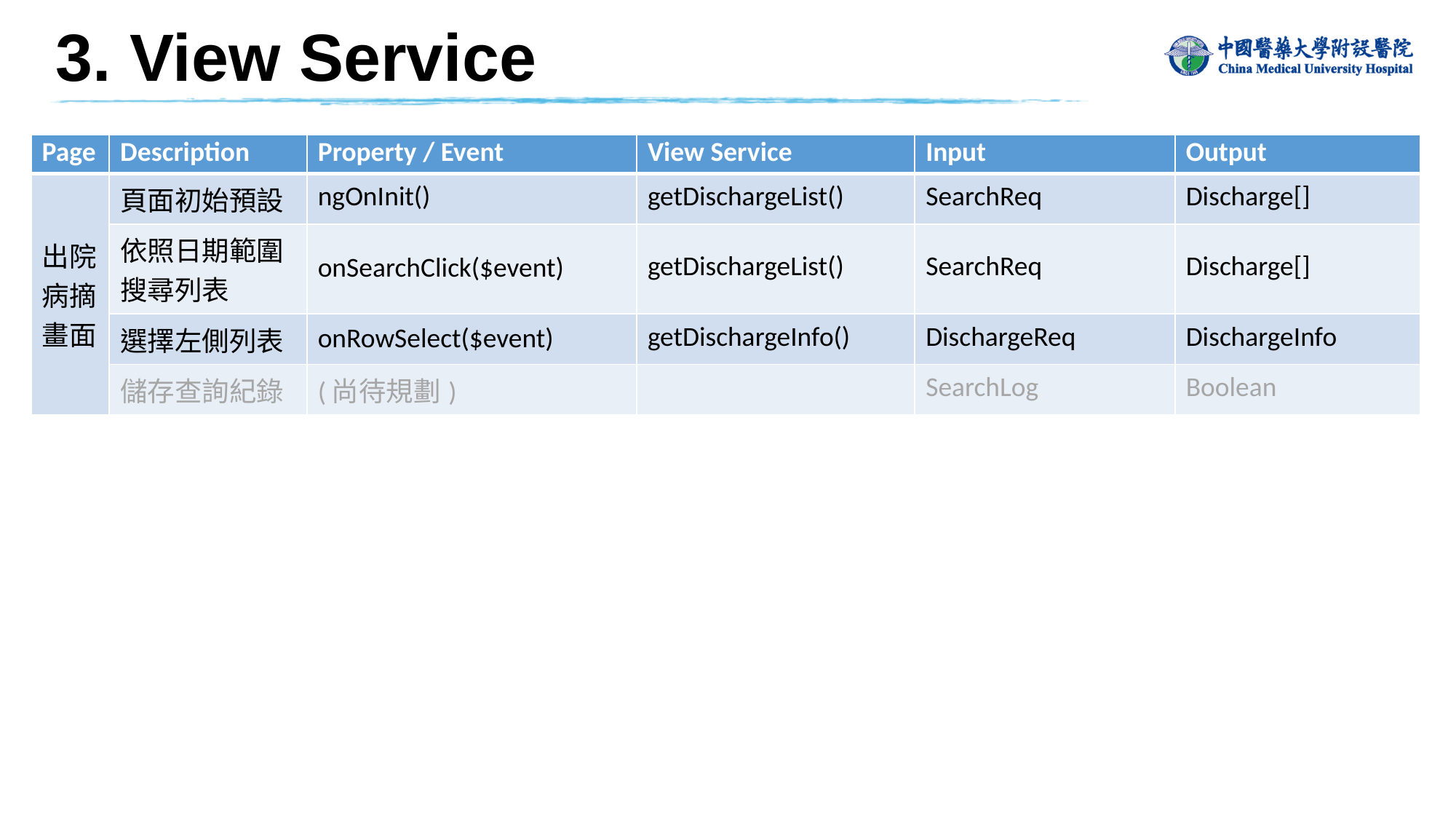

3. View Service
| Page | Description | Property / Event | View Service | Input | Output |
| --- | --- | --- | --- | --- | --- |
| 出院病摘畫面 | 頁面初始預設 | ngOnInit() | getDischargeList() | SearchReq | Discharge[] |
|  | 依照日期範圍搜尋列表 | onSearchClick($event) | getDischargeList() | SearchReq | Discharge[] |
|  | 選擇左側列表 | onRowSelect($event) | getDischargeInfo() | DischargeReq | DischargeInfo |
|  | 儲存查詢紀錄 | (尚待規劃) |  | SearchLog | Boolean |